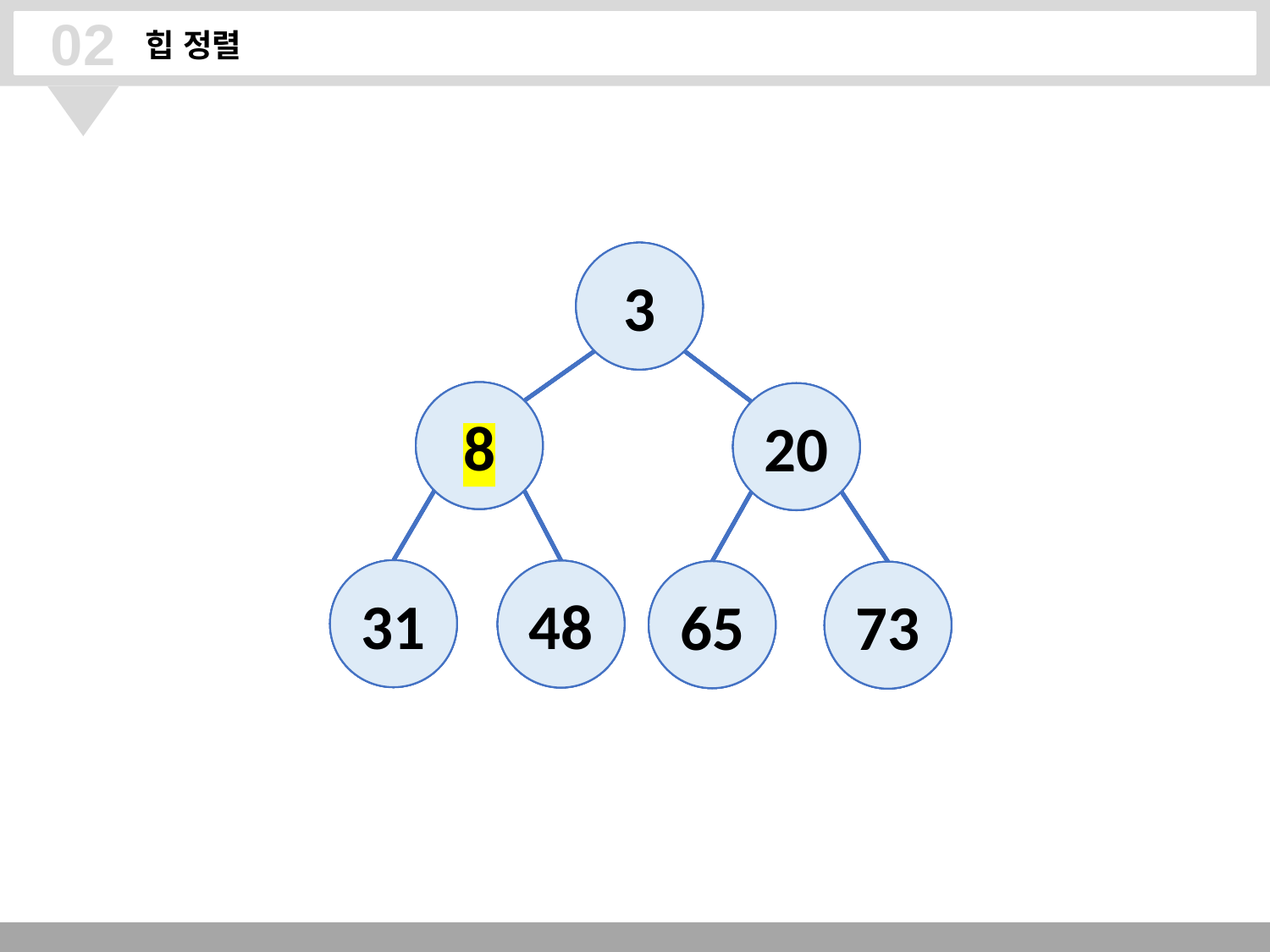

02

힙 정렬

31
20
8
3
48
8
8
3
8
31
20
3
20
20
20
3
31
31
31
8
48
48
48
48
3
65
65
65
65
65
73
73
73
73
73